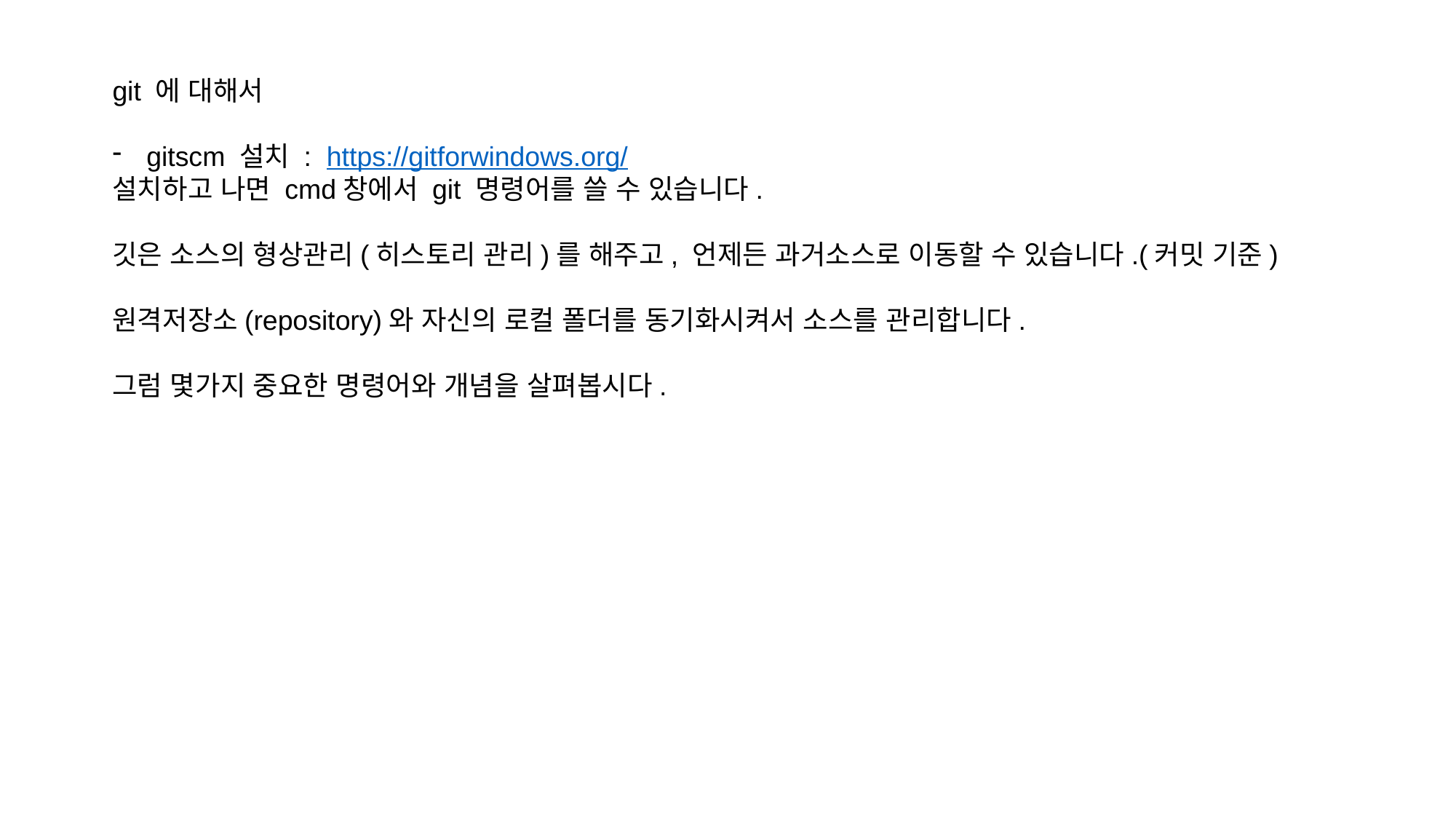

git 에 대해서

gitscm 설치 :  https://gitforwindows.org/
설치하고 나면 cmd창에서 git 명령어를 쓸 수 있습니다.

깃은 소스의 형상관리(히스토리 관리)를 해주고, 언제든 과거소스로 이동할 수 있습니다.(커밋 기준)

원격저장소(repository)와 자신의 로컬 폴더를 동기화시켜서 소스를 관리합니다.

그럼 몇가지 중요한 명령어와 개념을 살펴봅시다.